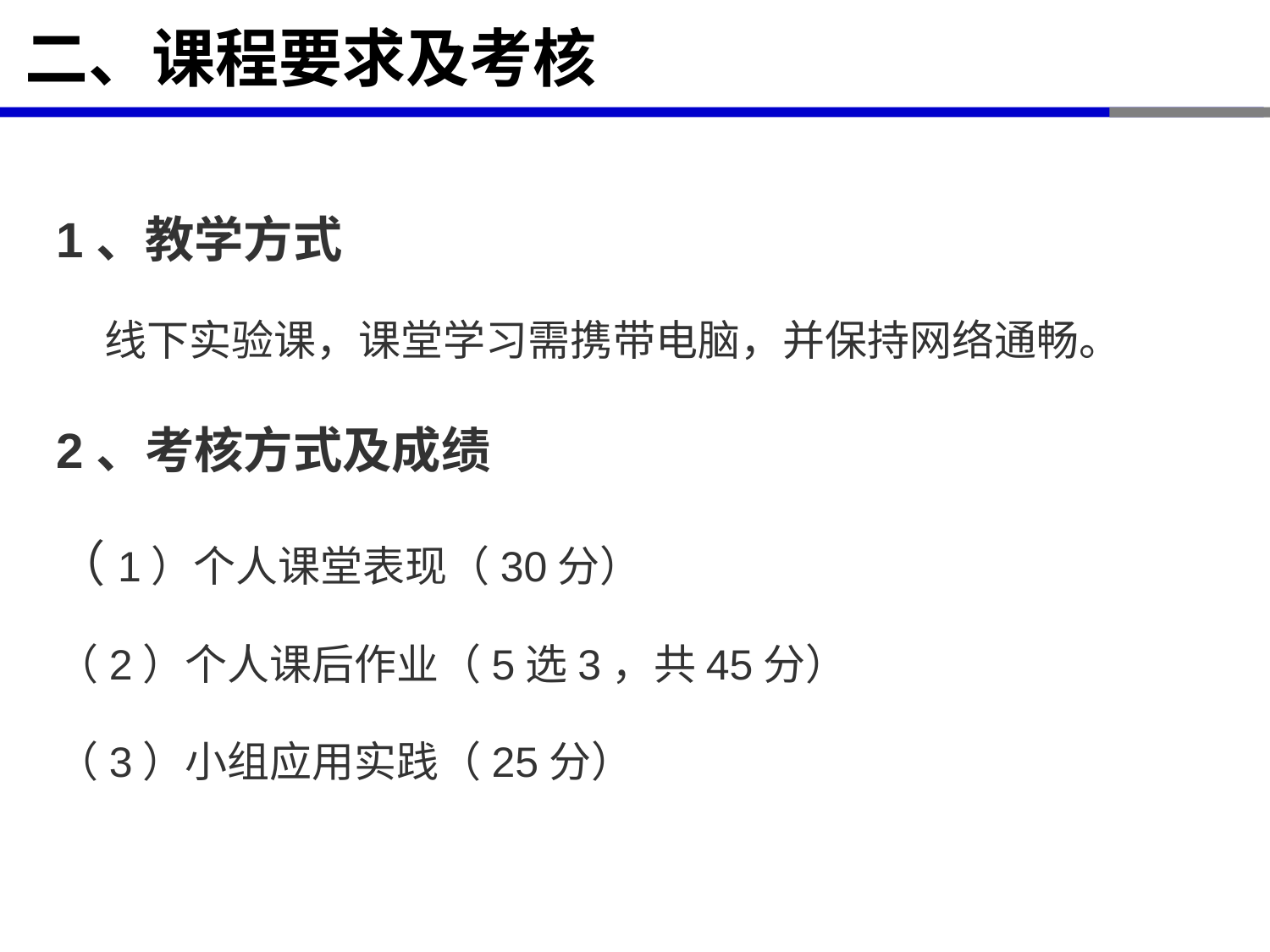

# 二、课程要求及考核
1、教学方式
    线下实验课，课堂学习需携带电脑，并保持网络通畅。
2、考核方式及成绩
（1）个人课堂表现（30分）
（2）个人课后作业（5选3，共45分）
（3）小组应用实践（25分）